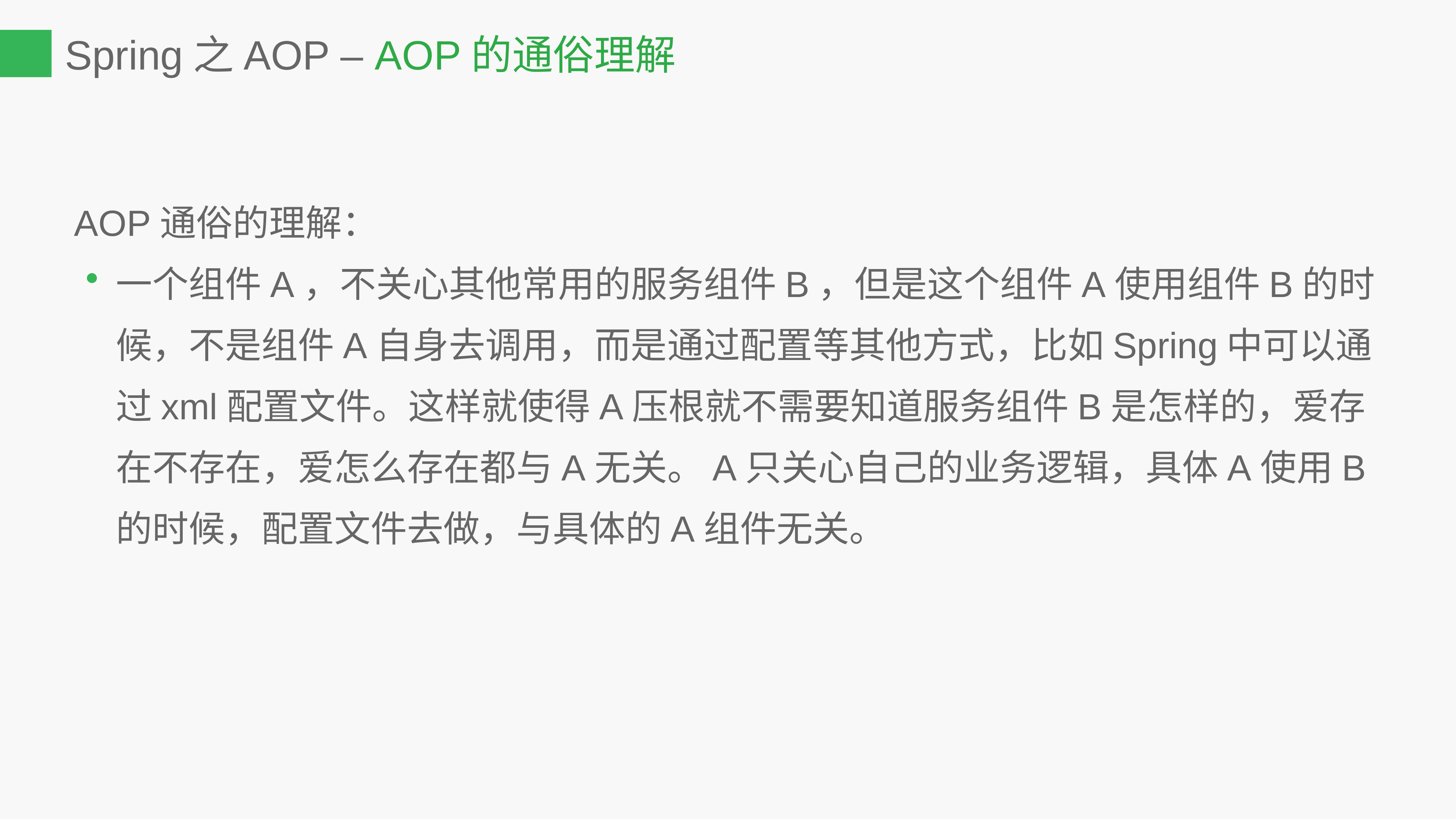

Spring之AOP – AOP的通俗理解

AOP通俗的理解：
一个组件A，不关心其他常用的服务组件B，但是这个组件A使用组件B的时候，不是组件A自身去调用，而是通过配置等其他方式，比如Spring中可以通过xml配置文件。这样就使得A压根就不需要知道服务组件B是怎样的，爱存在不存在，爱怎么存在都与A无关。A只关心自己的业务逻辑，具体A使用B的时候，配置文件去做，与具体的A组件无关。